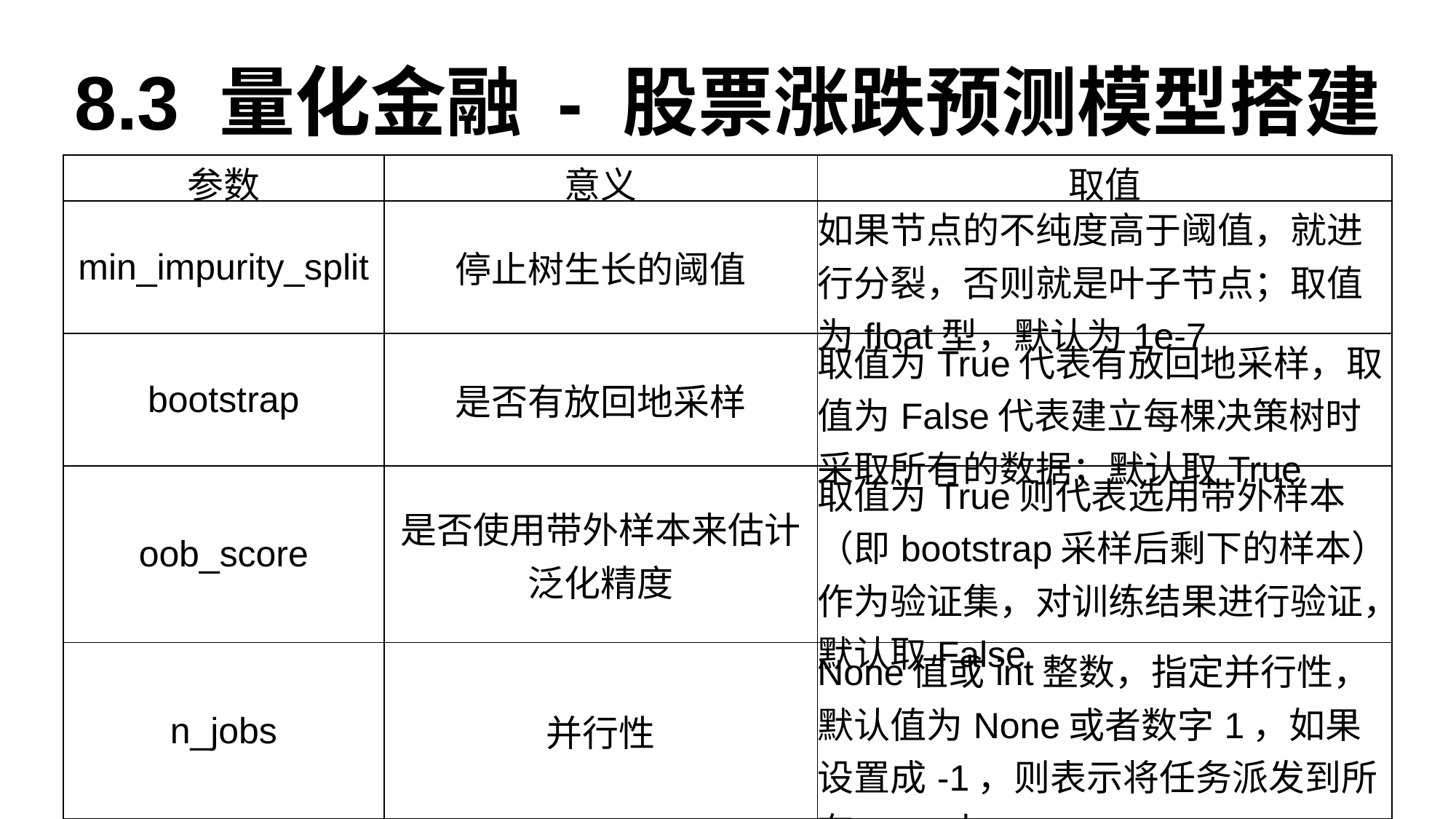

8.3 量化金融 - 股票涨跌预测模型搭建
| 参数 | 意义 | 取值 |
| --- | --- | --- |
| min\_impurity\_split | 停止树生长的阈值 | 如果节点的不纯度高于阈值，就进行分裂，否则就是叶子节点；取值为float型，默认为1e-7 |
| bootstrap | 是否有放回地采样 | 取值为True代表有放回地采样，取值为False代表建立每棵决策树时采取所有的数据；默认取True |
| oob\_score | 是否使用带外样本来估计泛化精度 | 取值为True则代表选用带外样本（即bootstrap采样后剩下的样本）作为验证集，对训练结果进行验证，默认取False |
| n\_jobs | 并行性 | None值或int整数，指定并行性，默认值为None或者数字1，如果设置成-1，则表示将任务派发到所有CPU上 |